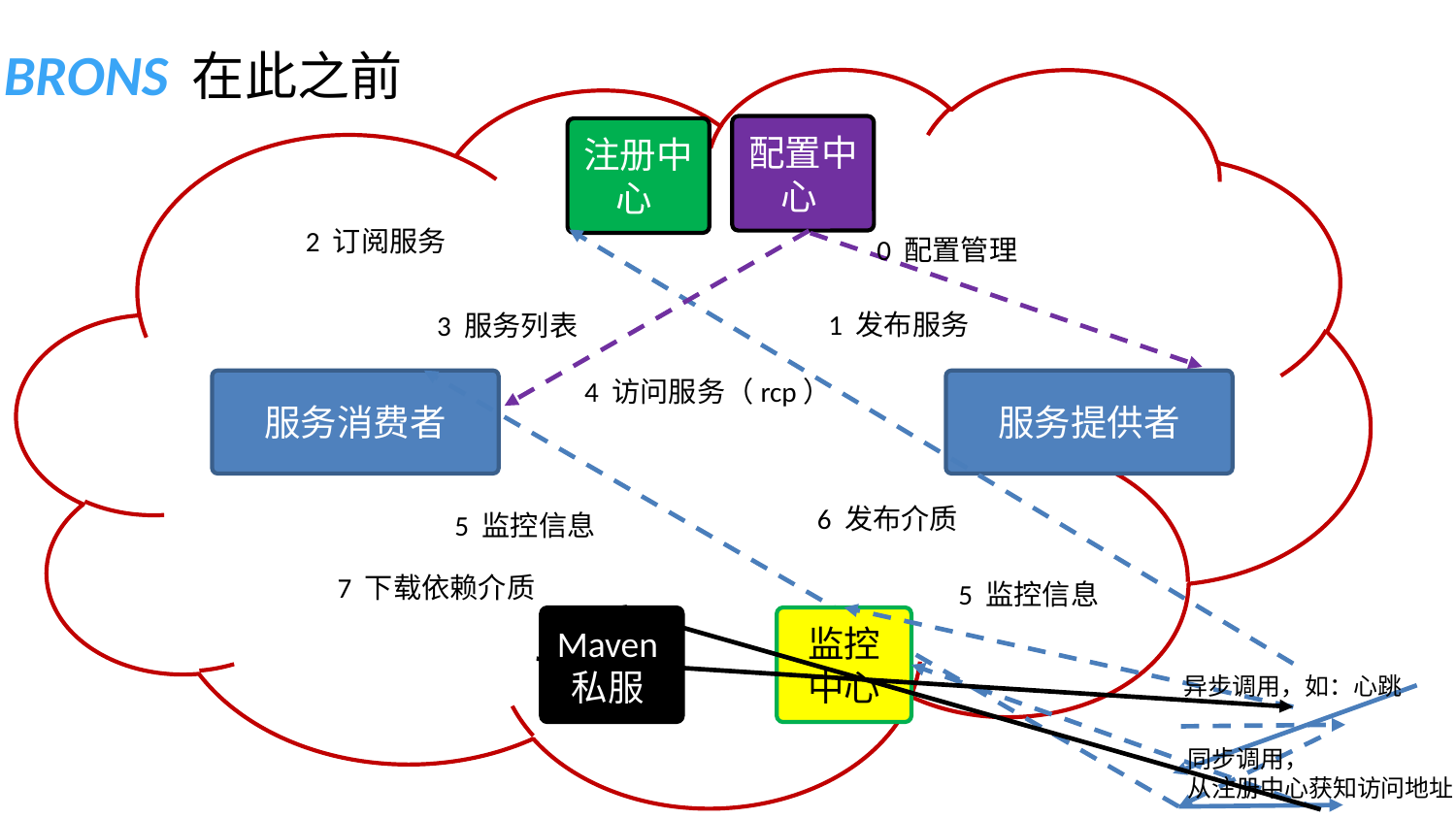

# 在此之前

配置中心
注册中心
2 订阅服务
0 配置管理
1 发布服务
3 服务列表
4 访问服务（rcp）
服务消费者
服务提供者
6 发布介质
5 监控信息
7 下载依赖介质
5 监控信息
Maven私服
监控中心
异步调用，如：心跳
同步调用，
从注册中心获知访问地址